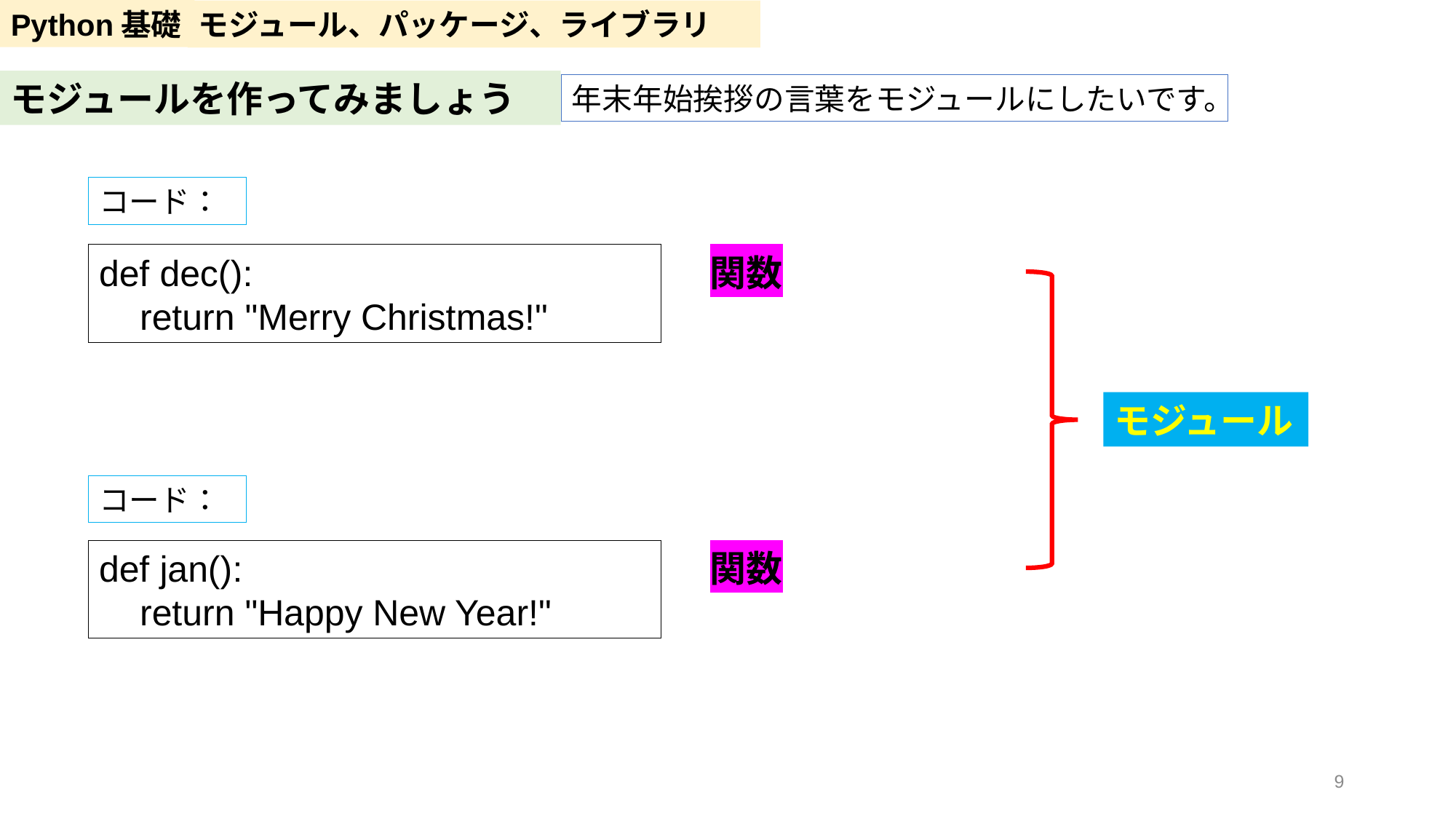

Python基礎
モジュール、パッケージ、ライブラリ
モジュールを作ってみましょう
年末年始挨拶の言葉をモジュールにしたいです。
コード：
def dec():
    return "Merry Christmas!"
関数

モジュール
コード：
def jan():
    return "Happy New Year!"
関数
9